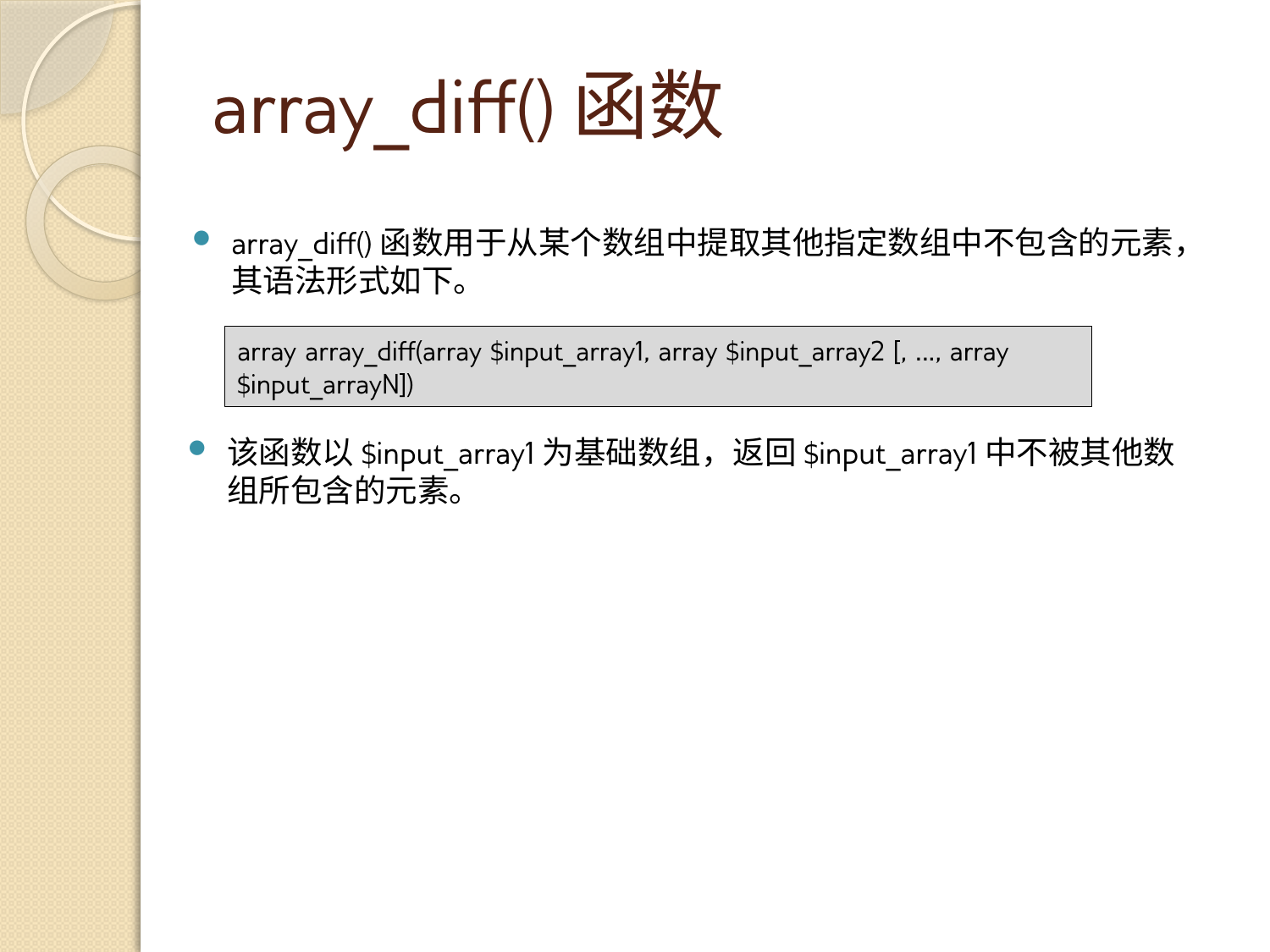

# array_diff()函数
array_diff()函数用于从某个数组中提取其他指定数组中不包含的元素，其语法形式如下。
array array_diff(array $input_array1, array $input_array2 [, ..., array $input_arrayN])
该函数以$input_array1为基础数组，返回$input_array1中不被其他数组所包含的元素。